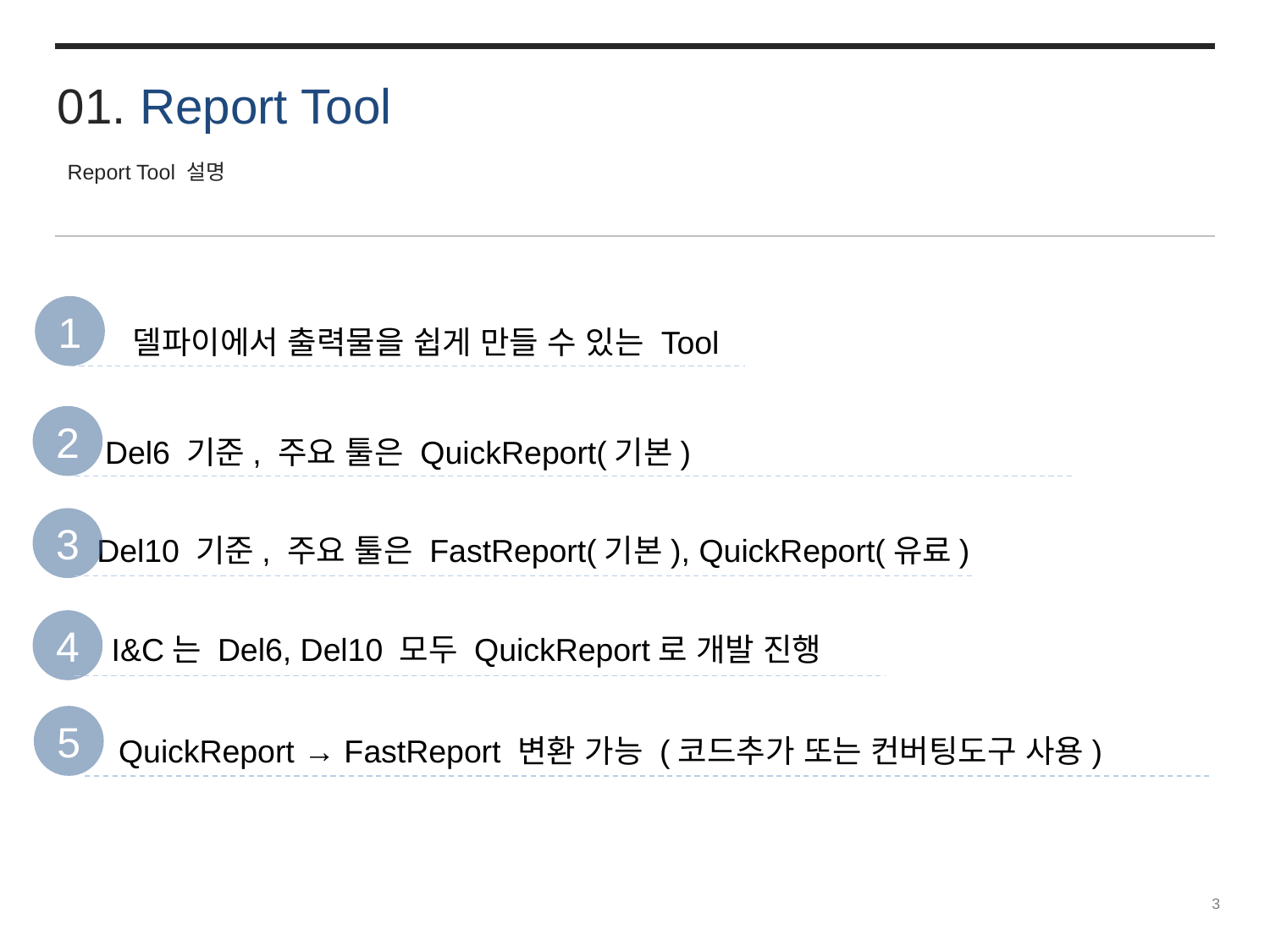

01. Report Tool
Report Tool 설명
1
델파이에서 출력물을 쉽게 만들 수 있는 Tool
2
Del6 기준, 주요 툴은 QuickReport(기본)
3
Del10 기준, 주요 툴은 FastReport(기본), QuickReport(유료)
4
I&C는 Del6, Del10 모두 QuickReport로 개발 진행
5
QuickReport → FastReport 변환 가능 (코드추가 또는 컨버팅도구 사용)